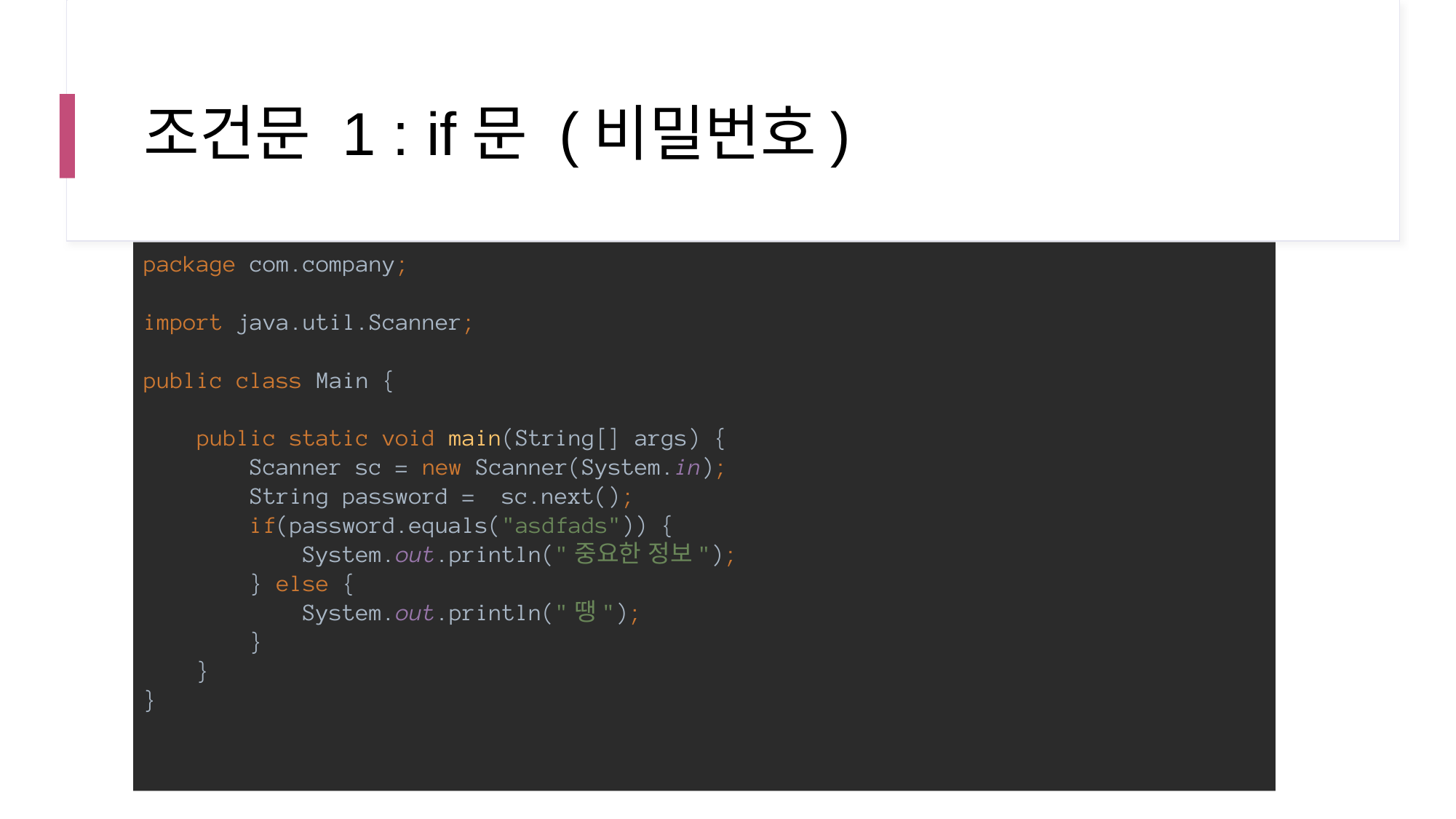

# 조건문 1 : if문 (비밀번호)
package com.company;
import java.util.Scanner;
public class Main {
    public static void main(String[] args) {
        Scanner sc = new Scanner(System.in);
        String password =  sc.next();
        if(password.equals("asdfads")) {
            System.out.println("중요한 정보");
        } else {
            System.out.println("땡");
        }
    }
}